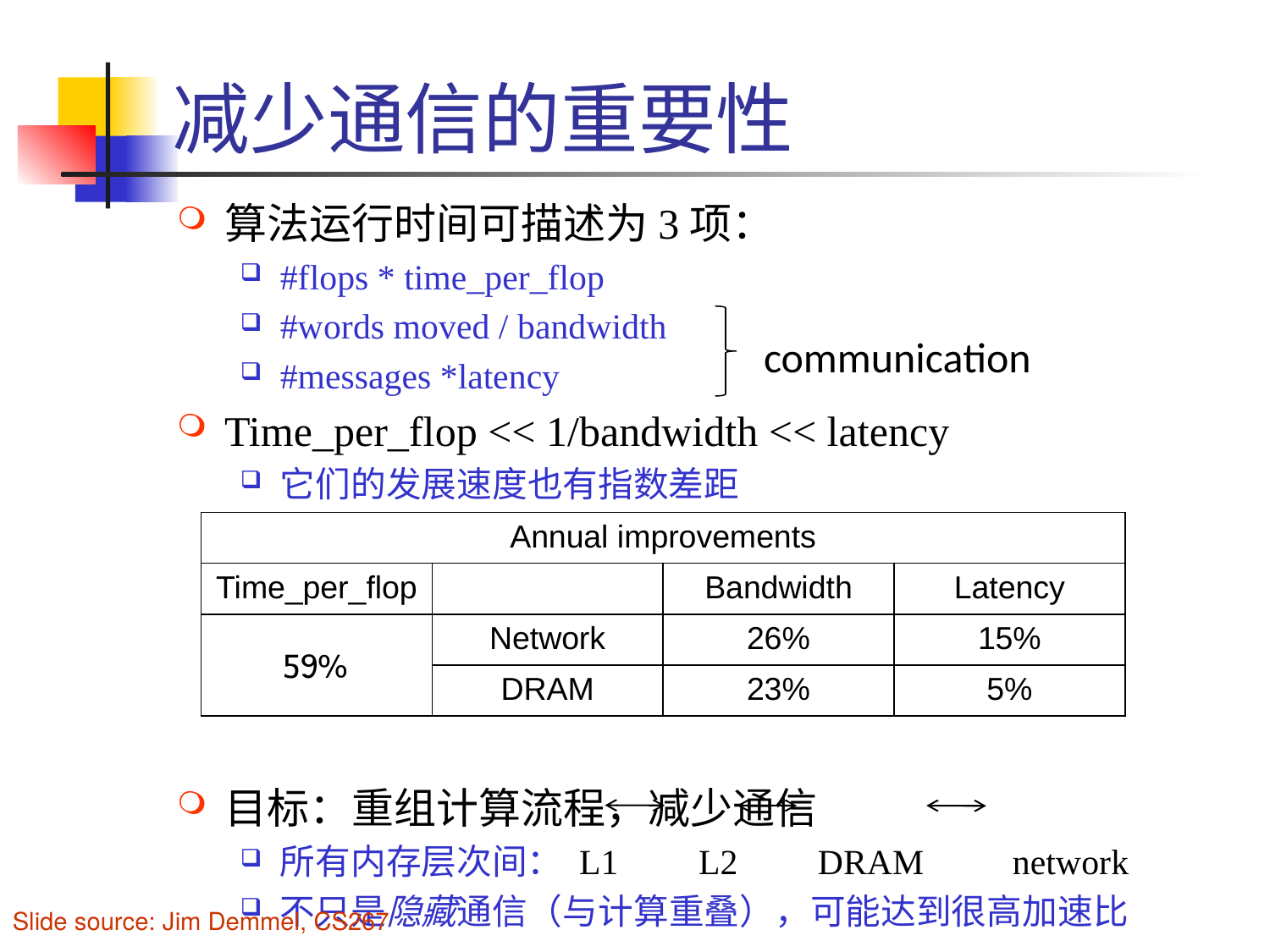

# 减少通信的重要性
算法运行时间可描述为3项：
#flops * time_per_flop
#words moved / bandwidth
#messages *latency
Time_per_flop << 1/bandwidth << latency
它们的发展速度也有指数差距

目标：重组计算流程，减少通信
所有内存层次间： L1         L2         DRAM          network
不只是隐藏通信（与计算重叠），可能达到很高加速比

communication
| Annual improvements |  |  |  |
| --- | --- | --- | --- |
| Time\_per\_flop |  | Bandwidth | Latency |
|  | Network | 26% | 15% |
|  | DRAM | 23% | 5% |
59%
Slide source: Jim Demmel, CS267